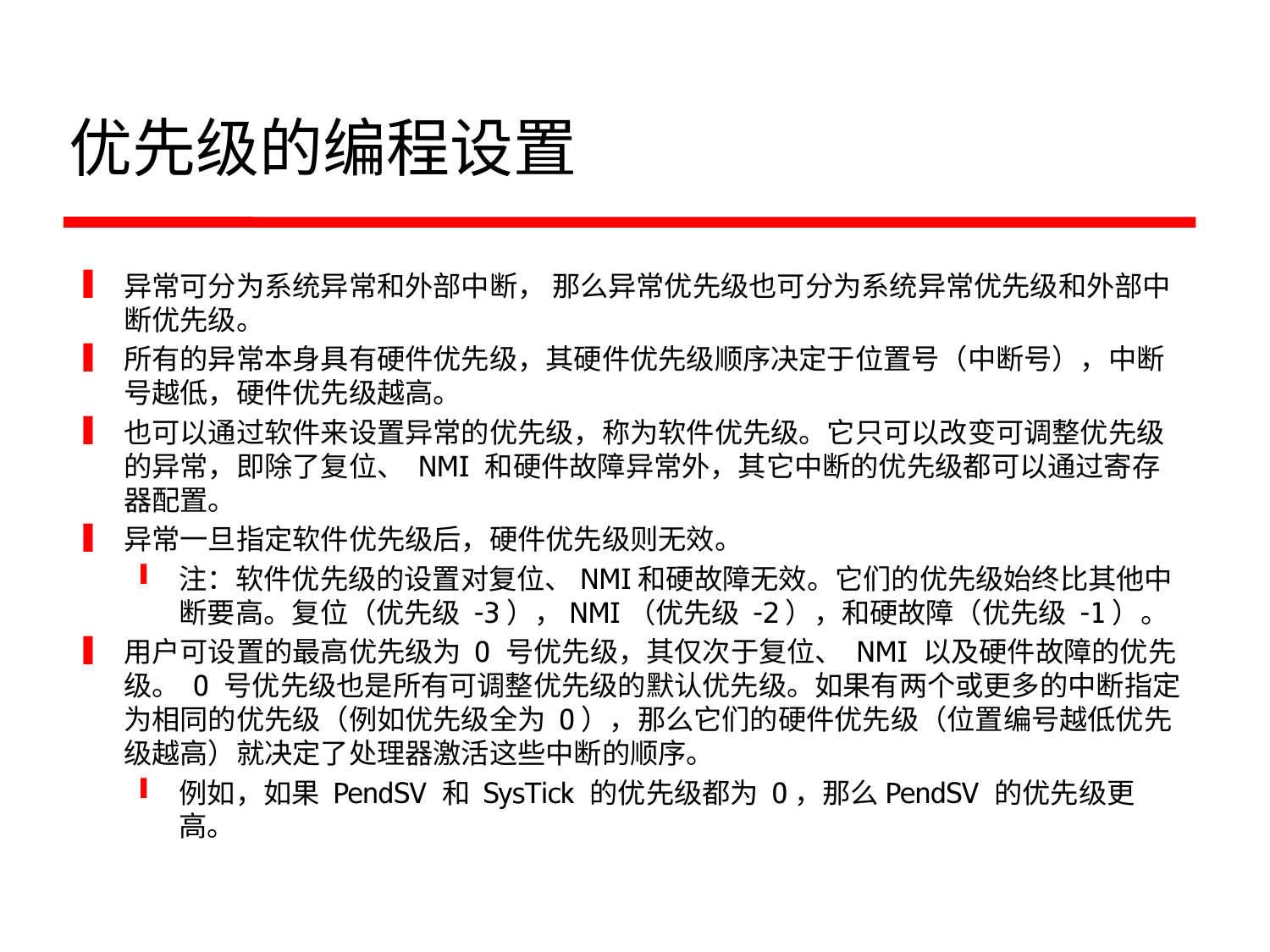

# 优先级的编程设置
异常可分为系统异常和外部中断， 那么异常优先级也可分为系统异常优先级和外部中断优先级。
所有的异常本身具有硬件优先级，其硬件优先级顺序决定于位置号（中断号），中断号越低，硬件优先级越高。
也可以通过软件来设置异常的优先级，称为软件优先级。它只可以改变可调整优先级的异常，即除了复位、 NMI 和硬件故障异常外，其它中断的优先级都可以通过寄存器配置。
异常一旦指定软件优先级后，硬件优先级则无效。
注：软件优先级的设置对复位、NMI和硬故障无效。它们的优先级始终比其他中断要高。复位（优先级 -3），NMI（优先级 -2），和硬故障（优先级 -1）。
用户可设置的最高优先级为 0 号优先级，其仅次于复位、 NMI 以及硬件故障的优先级。 0 号优先级也是所有可调整优先级的默认优先级。如果有两个或更多的中断指定为相同的优先级（例如优先级全为 0），那么它们的硬件优先级（位置编号越低优先级越高）就决定了处理器激活这些中断的顺序。
例如，如果 PendSV 和 SysTick 的优先级都为 0，那么PendSV 的优先级更高。